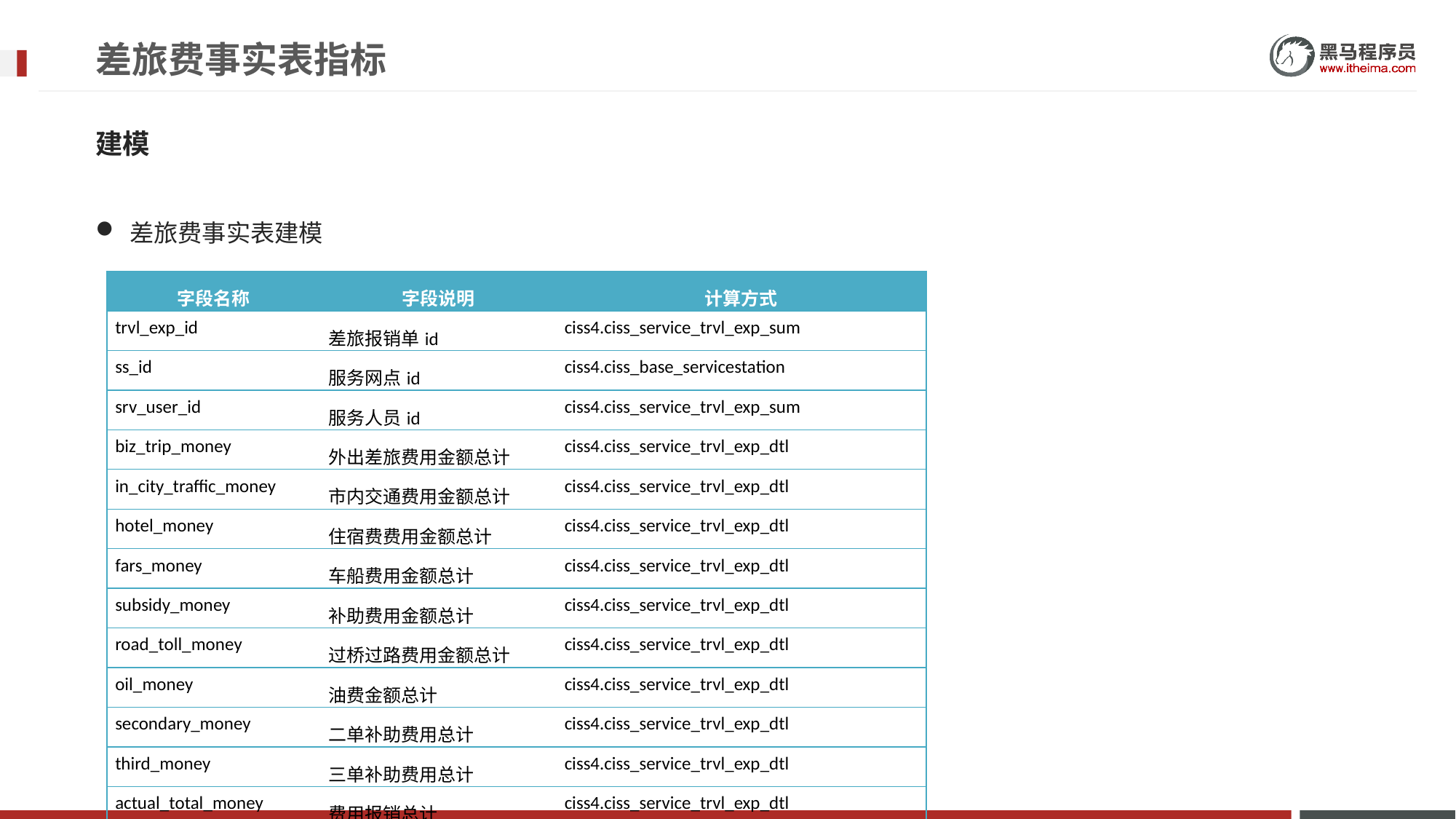

# 差旅费事实表指标
建模
差旅费事实表建模

| 字段名称 | 字段说明 | 计算方式 |
| --- | --- | --- |
| trvl\_exp\_id | 差旅报销单id | ciss4.ciss\_service\_trvl\_exp\_sum |
| ss\_id | 服务网点id | ciss4.ciss\_base\_servicestation |
| srv\_user\_id | 服务人员id | ciss4.ciss\_service\_trvl\_exp\_sum |
| biz\_trip\_money | 外出差旅费用金额总计 | ciss4.ciss\_service\_trvl\_exp\_dtl |
| in\_city\_traffic\_money | 市内交通费用金额总计 | ciss4.ciss\_service\_trvl\_exp\_dtl |
| hotel\_money | 住宿费费用金额总计 | ciss4.ciss\_service\_trvl\_exp\_dtl |
| fars\_money | 车船费用金额总计 | ciss4.ciss\_service\_trvl\_exp\_dtl |
| subsidy\_money | 补助费用金额总计 | ciss4.ciss\_service\_trvl\_exp\_dtl |
| road\_toll\_money | 过桥过路费用金额总计 | ciss4.ciss\_service\_trvl\_exp\_dtl |
| oil\_money | 油费金额总计 | ciss4.ciss\_service\_trvl\_exp\_dtl |
| secondary\_money | 二单补助费用总计 | ciss4.ciss\_service\_trvl\_exp\_dtl |
| third\_money | 三单补助费用总计 | ciss4.ciss\_service\_trvl\_exp\_dtl |
| actual\_total\_money | 费用报销总计 | ciss4.ciss\_service\_trvl\_exp\_dtl |